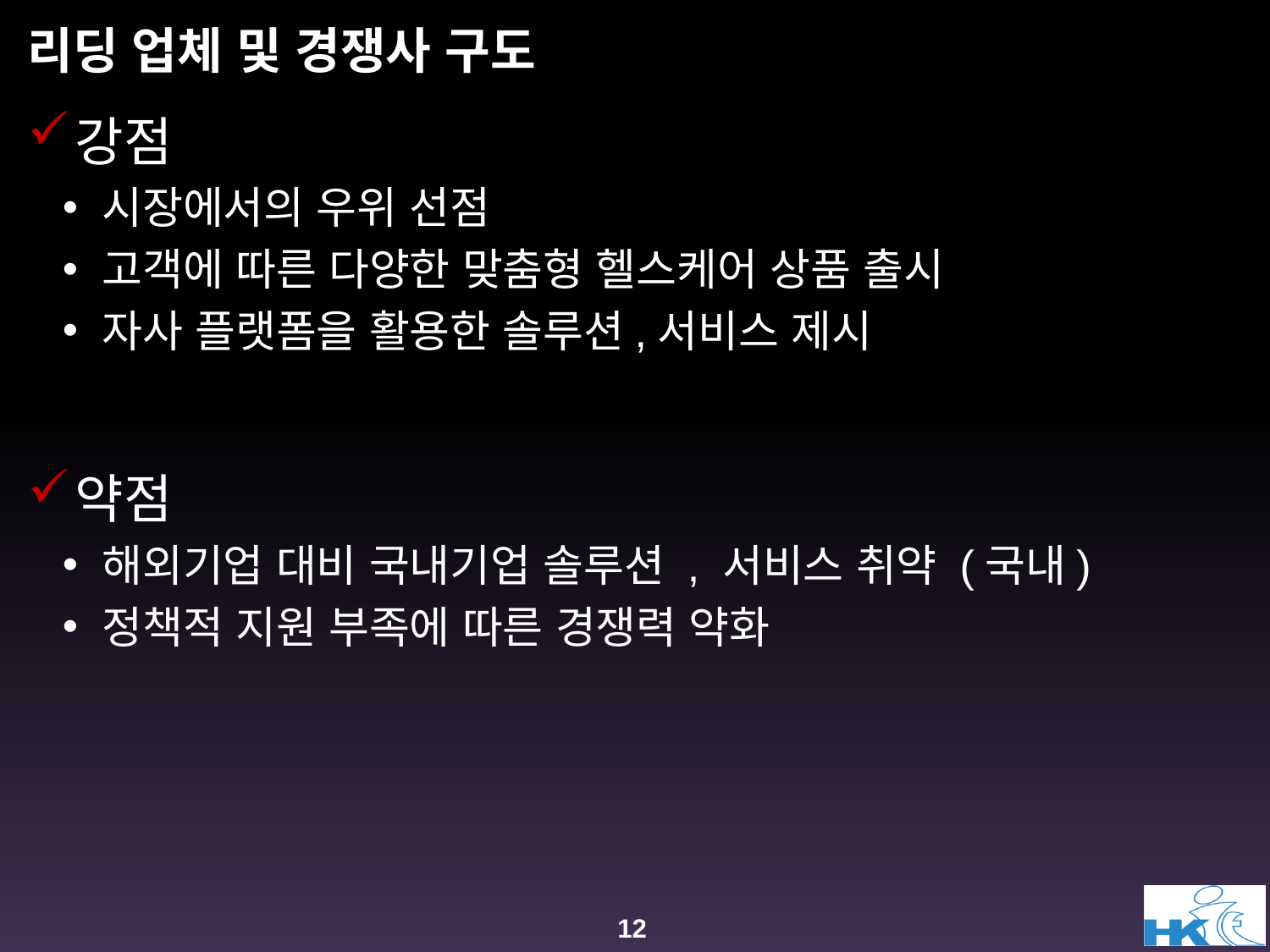

# 리딩 업체 및 경쟁사 구도
강점
시장에서의 우위 선점
고객에 따른 다양한 맞춤형 헬스케어 상품 출시
자사 플랫폼을 활용한 솔루션,서비스 제시

약점
해외기업 대비 국내기업 솔루션 , 서비스 취약 (국내)
정책적 지원 부족에 따른 경쟁력 약화

12